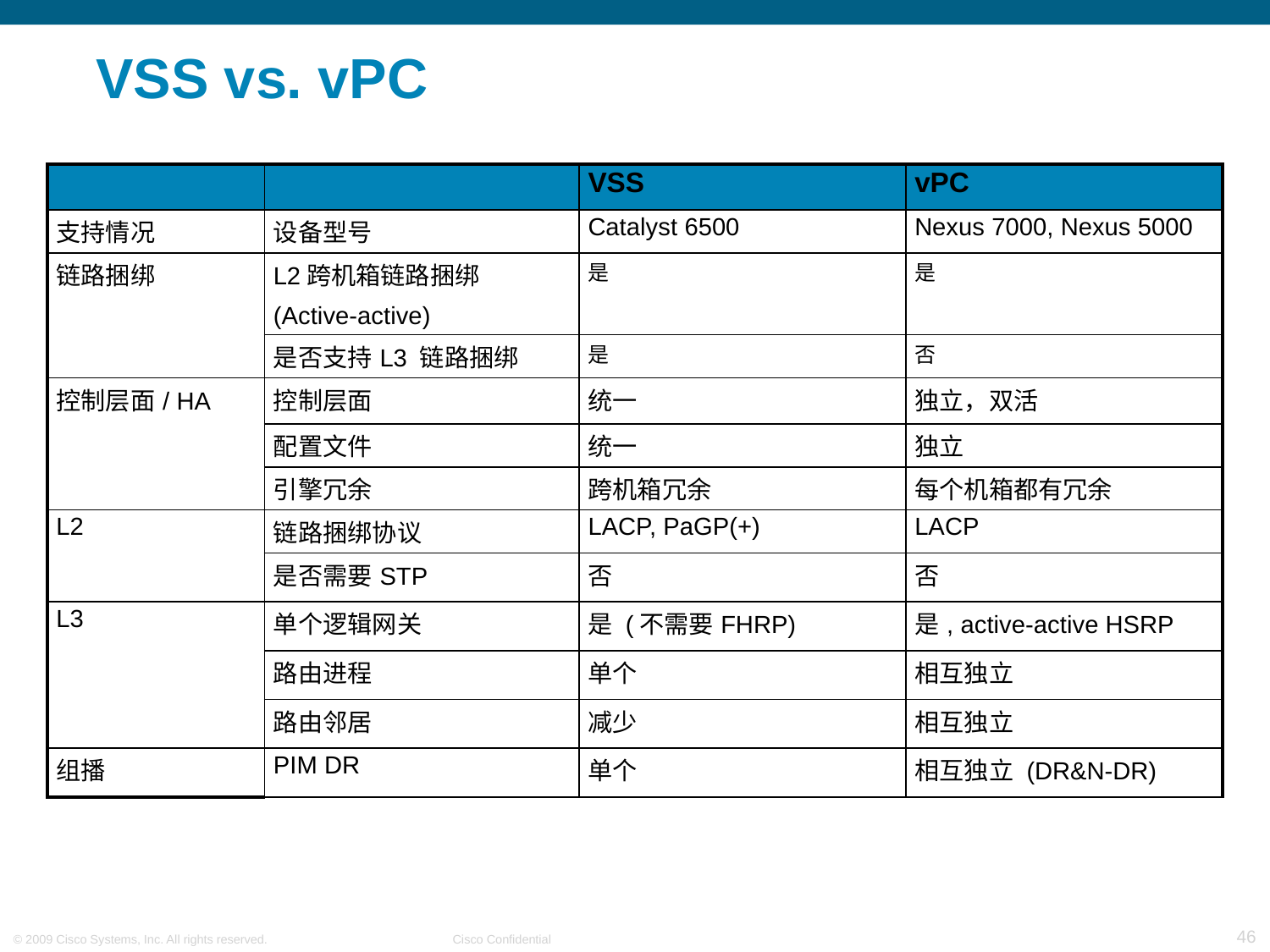

# VSS vs. vPC
|  |  | VSS | vPC |
| --- | --- | --- | --- |
| 支持情况 | 设备型号 | Catalyst 6500 | Nexus 7000, Nexus 5000 |
| 链路捆绑 | L2跨机箱链路捆绑 (Active-active) | 是 | 是 |
|  | 是否支持L3 链路捆绑 | 是 | 否 |
| 控制层面/ HA | 控制层面 | 统一 | 独立，双活 |
|  | 配置文件 | 统一 | 独立 |
|  | 引擎冗余 | 跨机箱冗余 | 每个机箱都有冗余 |
| L2 | 链路捆绑协议 | LACP, PaGP(+) | LACP |
|  | 是否需要STP | 否 | 否 |
| L3 | 单个逻辑网关 | 是 (不需要FHRP) | 是, active-active HSRP |
|  | 路由进程 | 单个 | 相互独立 |
|  | 路由邻居 | 减少 | 相互独立 |
| 组播 | PIM DR | 单个 | 相互独立 (DR&N-DR) |